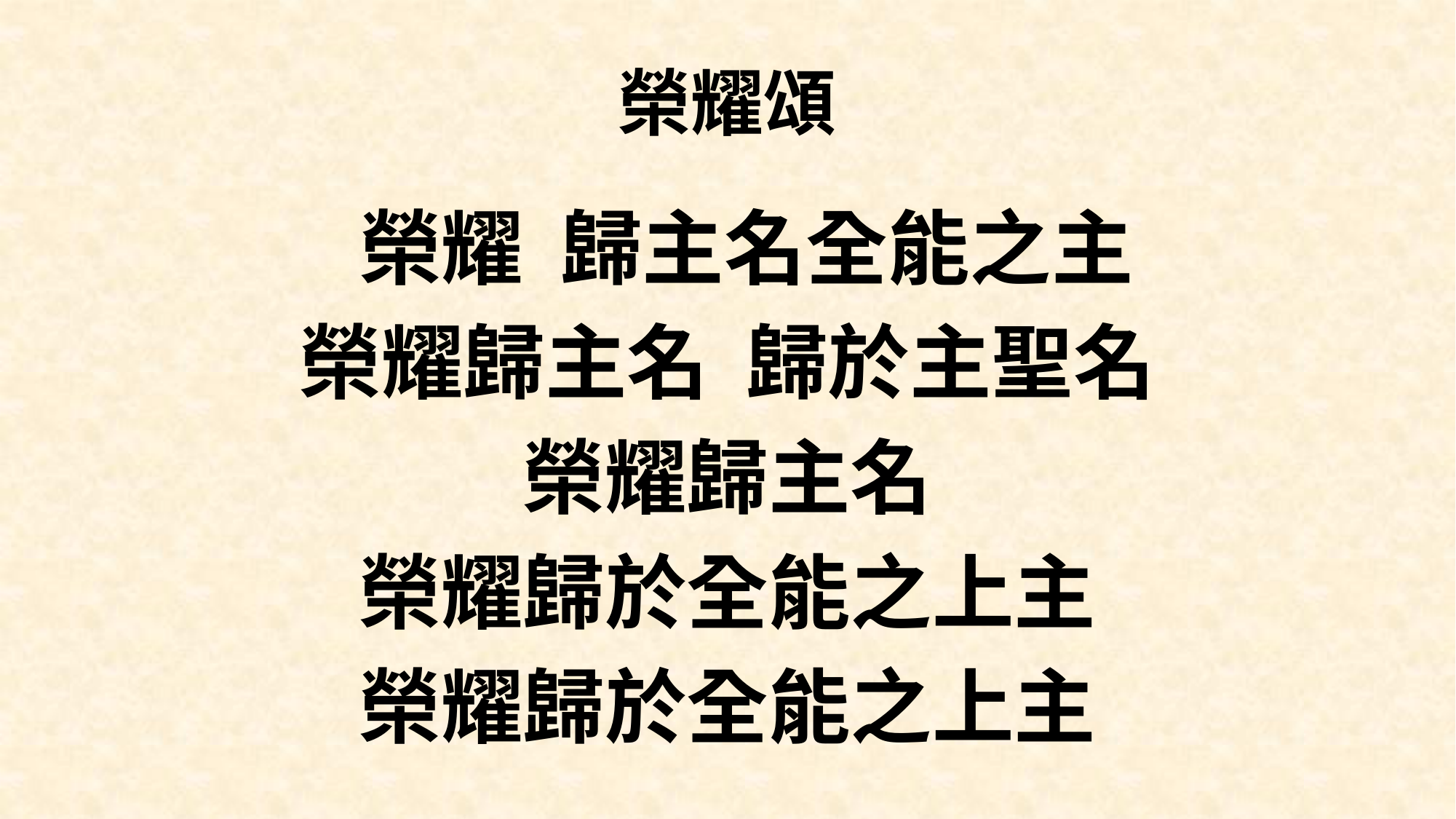

# 榮耀頌
 榮耀  歸主名全能之主
榮耀歸主名  歸於主聖名
榮耀歸主名
榮耀歸於全能之上主
榮耀歸於全能之上主